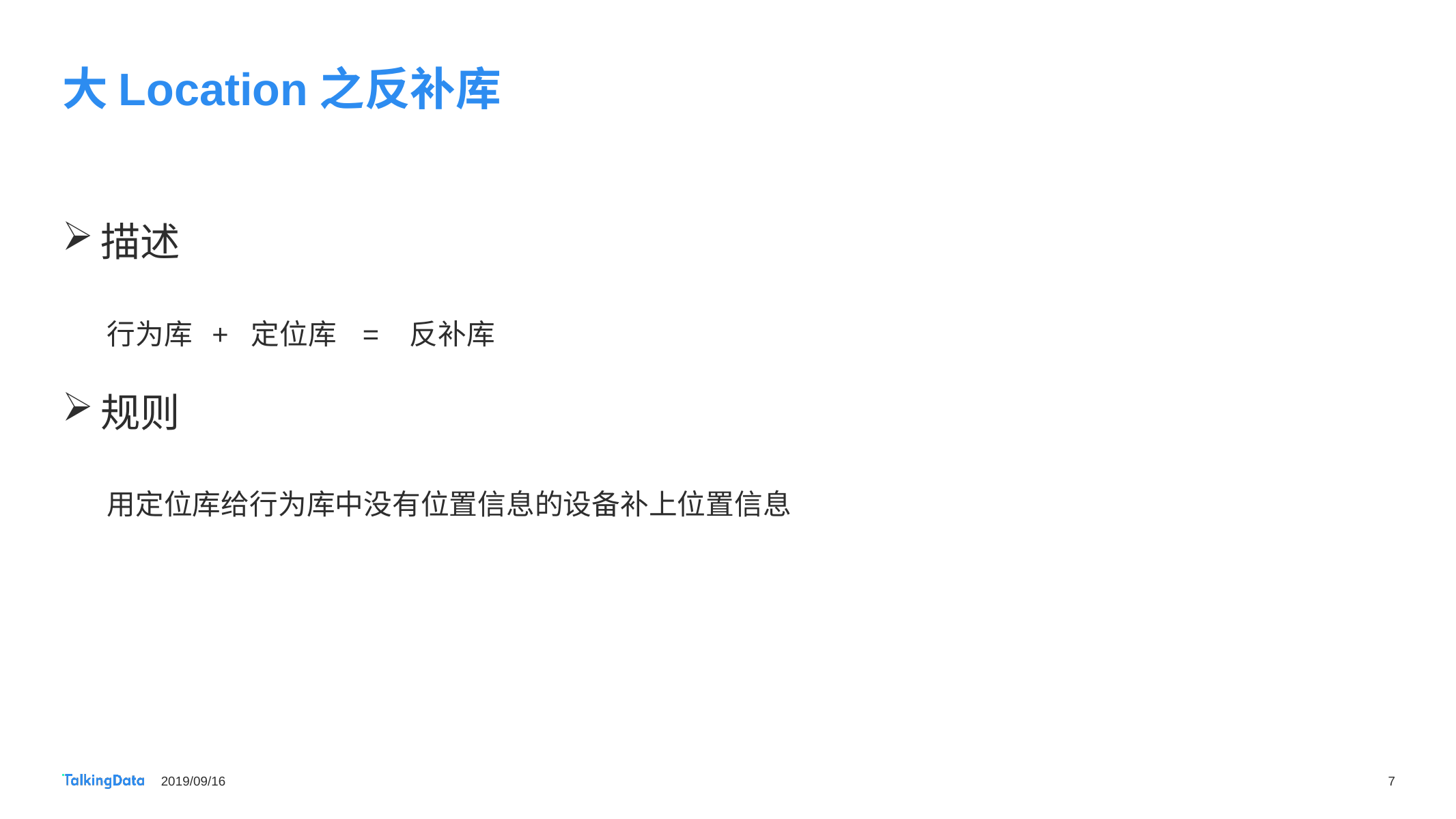

# 大Location之反补库

描述

      行为库  +  定位库   =   反补库

规则

      用定位库给行为库中没有位置信息的设备补上位置信息